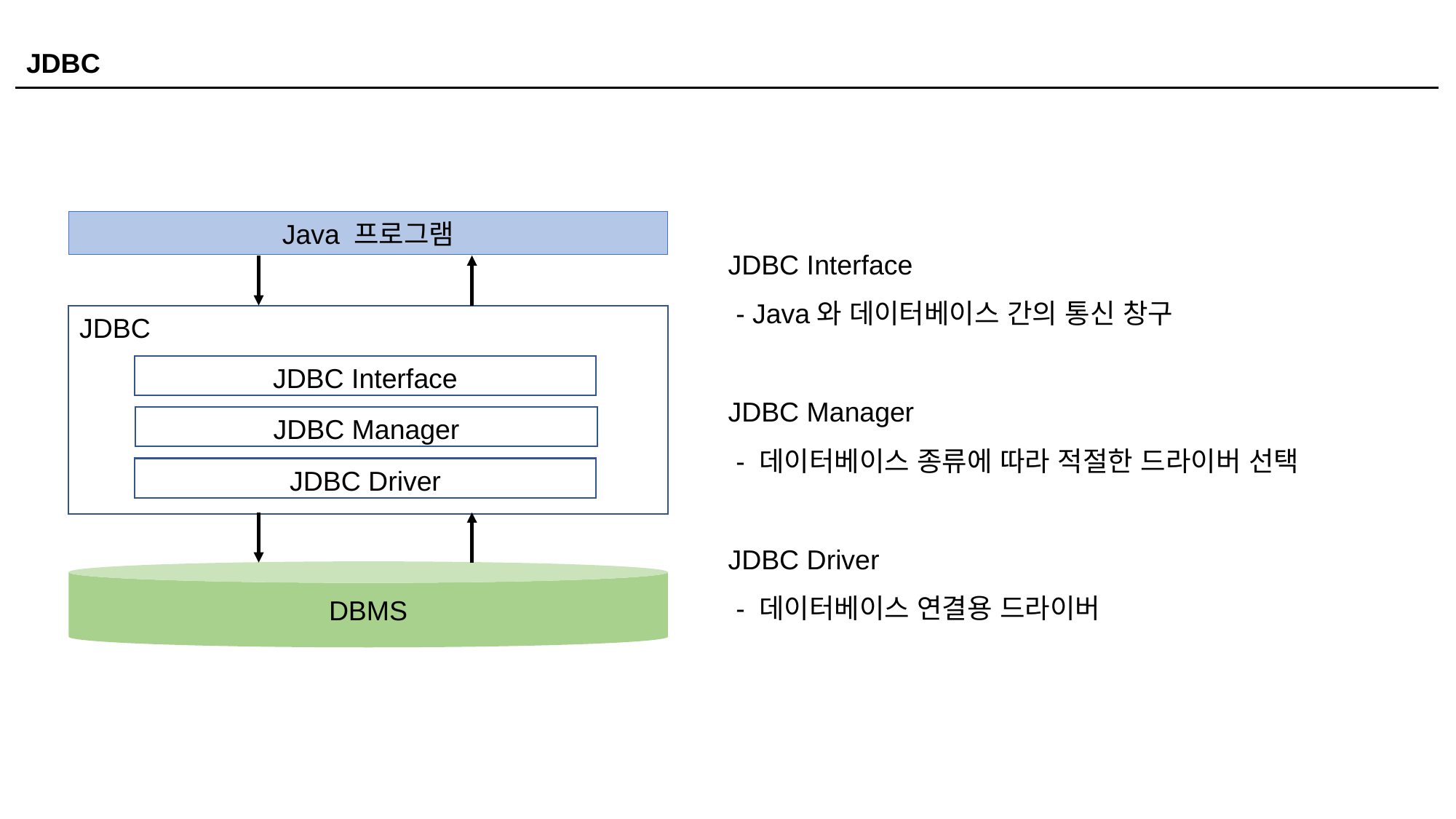

JDBC
Java 프로그램
JDBC Interface
 - Java와 데이터베이스 간의 통신 창구

JDBC Manager
 - 데이터베이스 종류에 따라 적절한 드라이버 선택

JDBC Driver
 - 데이터베이스 연결용 드라이버
JDBC
JDBC Interface
JDBC Manager
JDBC Driver
DBMS